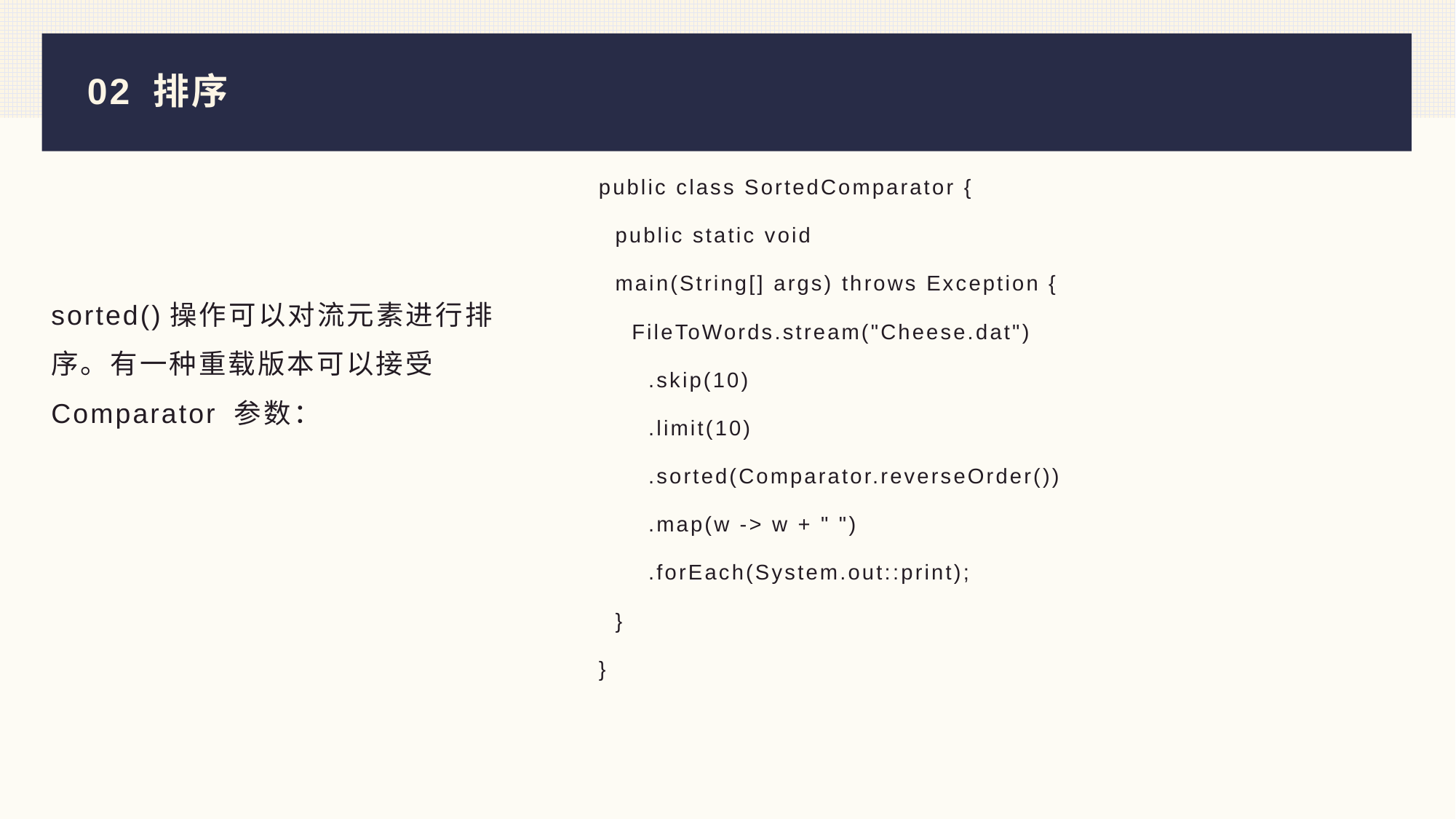

# 02 排序
public class SortedComparator {
  public static void
  main(String[] args) throws Exception {
    FileToWords.stream("Cheese.dat")
      .skip(10)
      .limit(10)
      .sorted(Comparator.reverseOrder())
      .map(w -> w + " ")
      .forEach(System.out::print);
  }
}
sorted()操作可以对流元素进行排序。有一种重载版本可以接受 Comparator 参数：